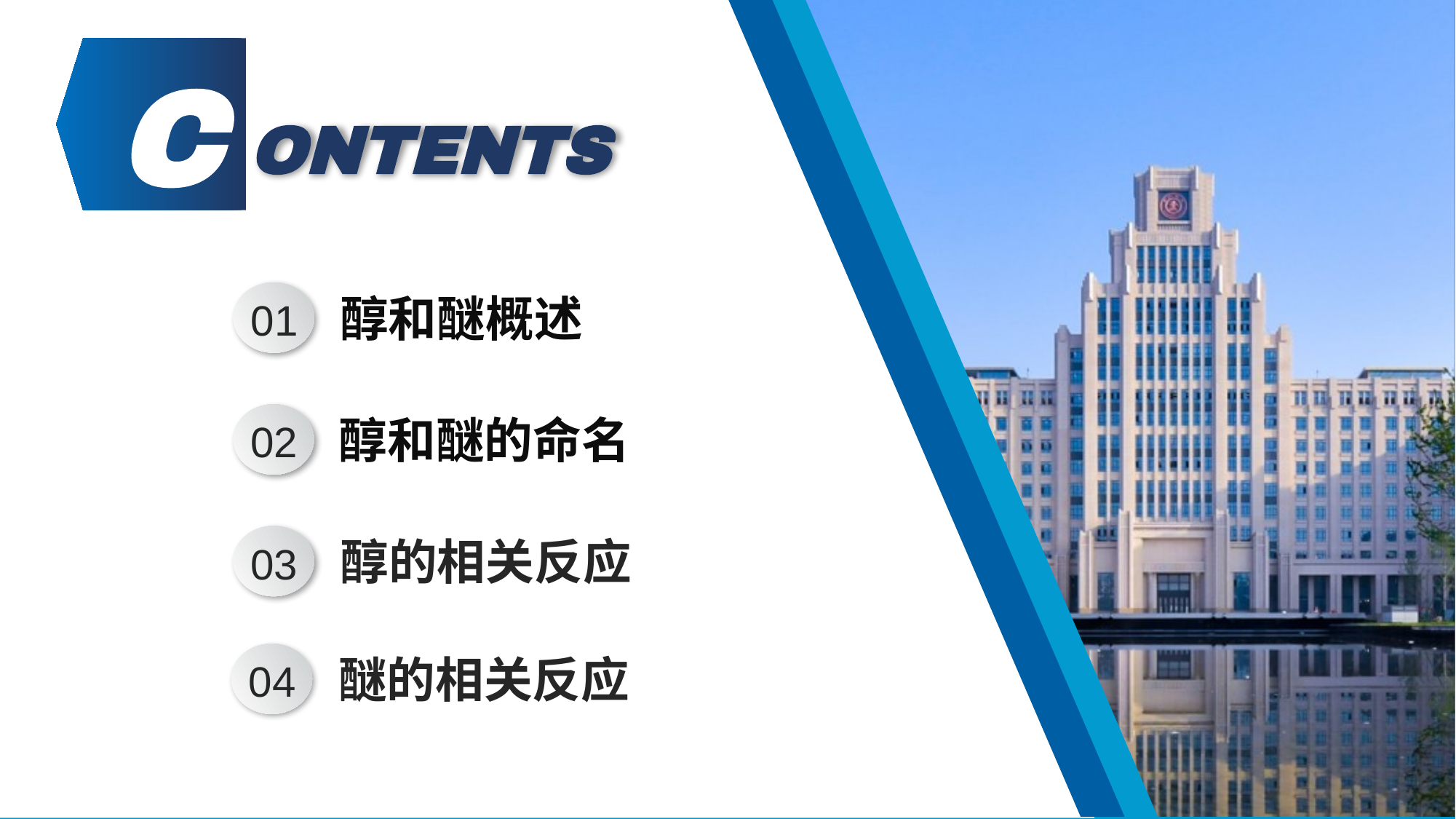

C
ONTENTS

01
醇和醚概述

02
醇和醚的命名

03
醇的相关反应

04
醚的相关反应